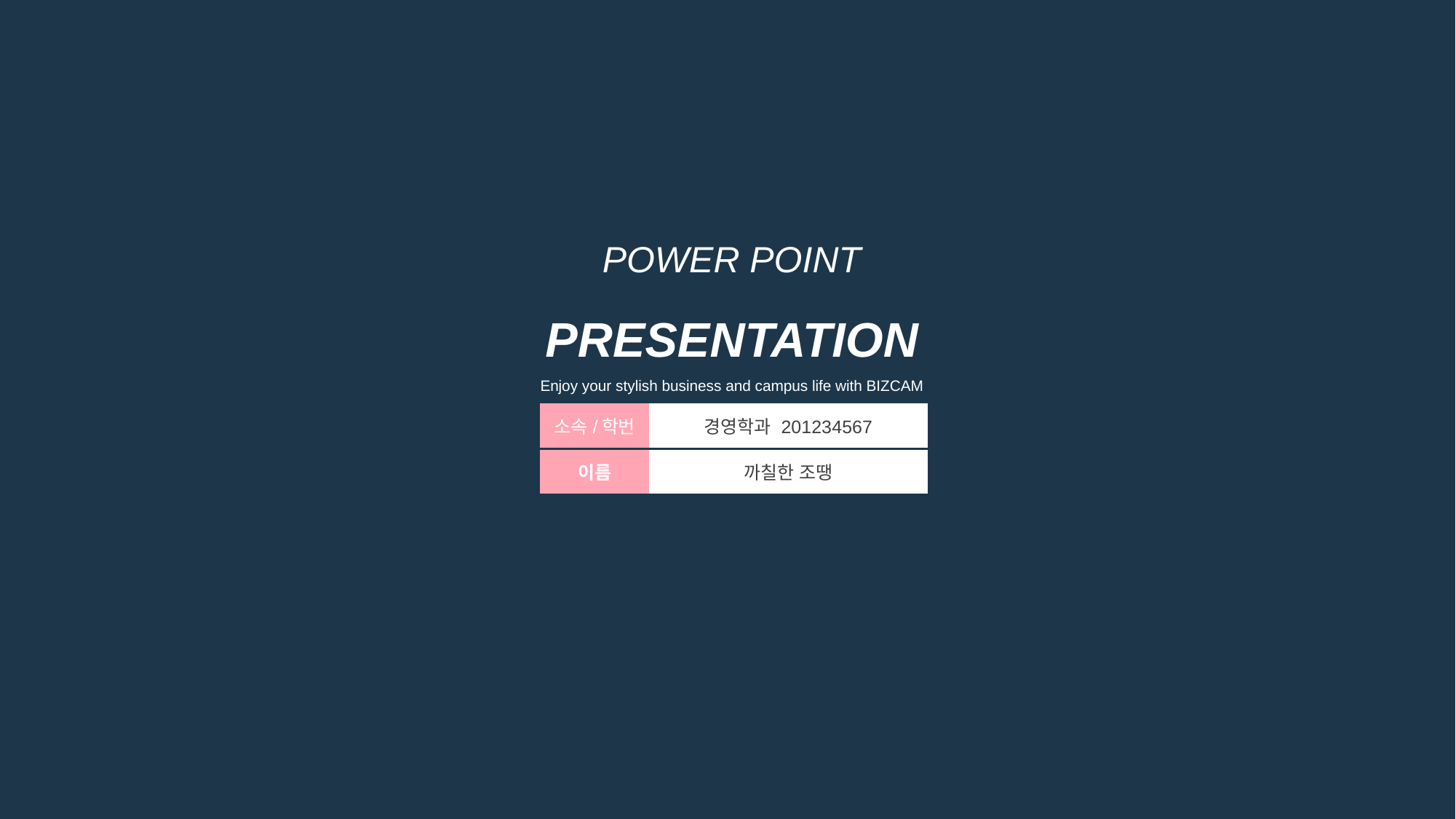

POWER POINT PRESENTATION
Enjoy your stylish business and campus life with BIZCAM
| 소속/학번 | 경영학과 201234567 |
| --- | --- |
|  |  |
| 이름 | 까칠한 조땡 |